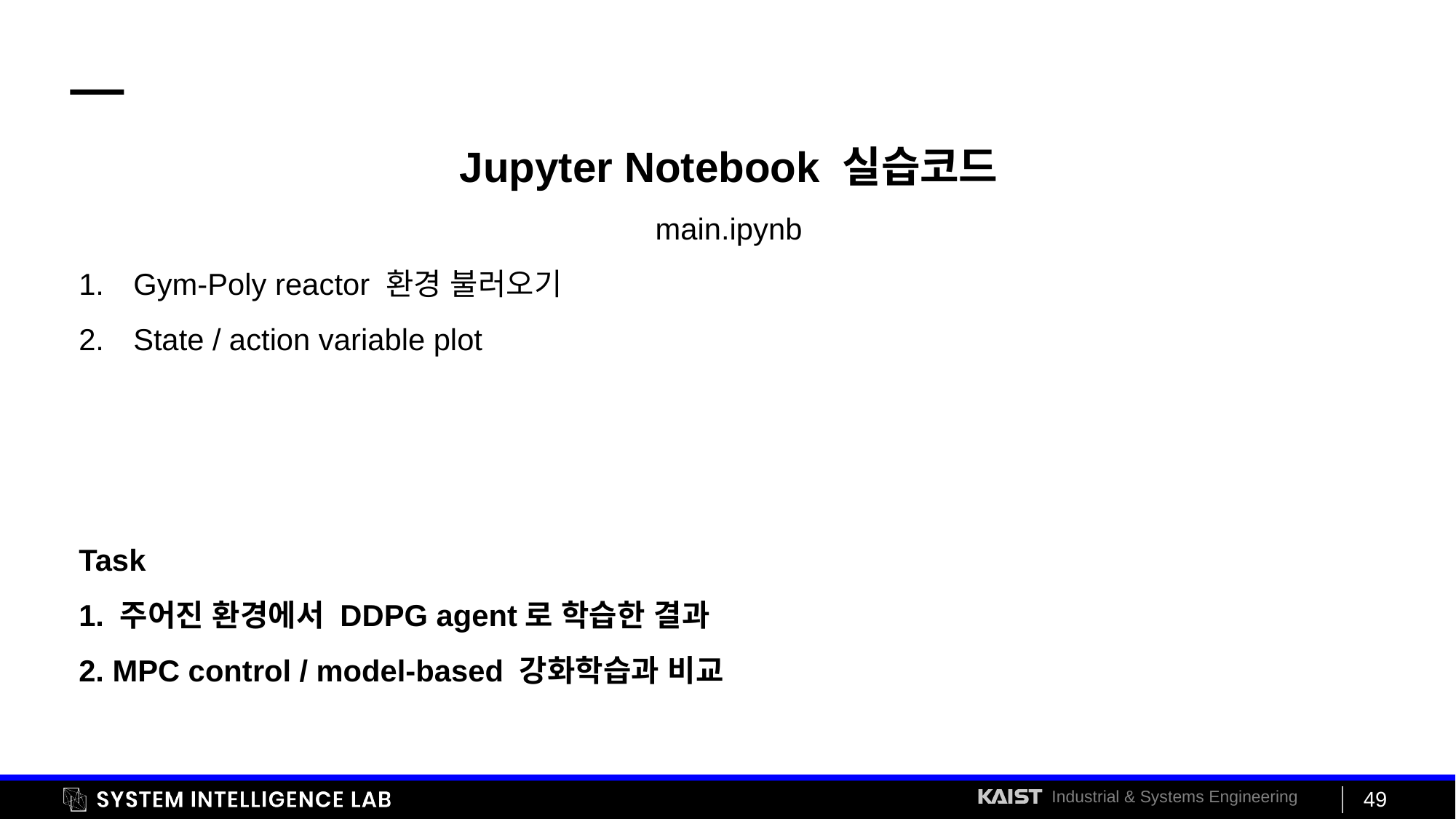

#
Jupyter Notebook 실습코드
main.ipynb
Gym-Poly reactor 환경 불러오기
State / action variable plot

Task
1. 주어진 환경에서 DDPG agent로 학습한 결과
2. MPC control / model-based 강화학습과 비교
49